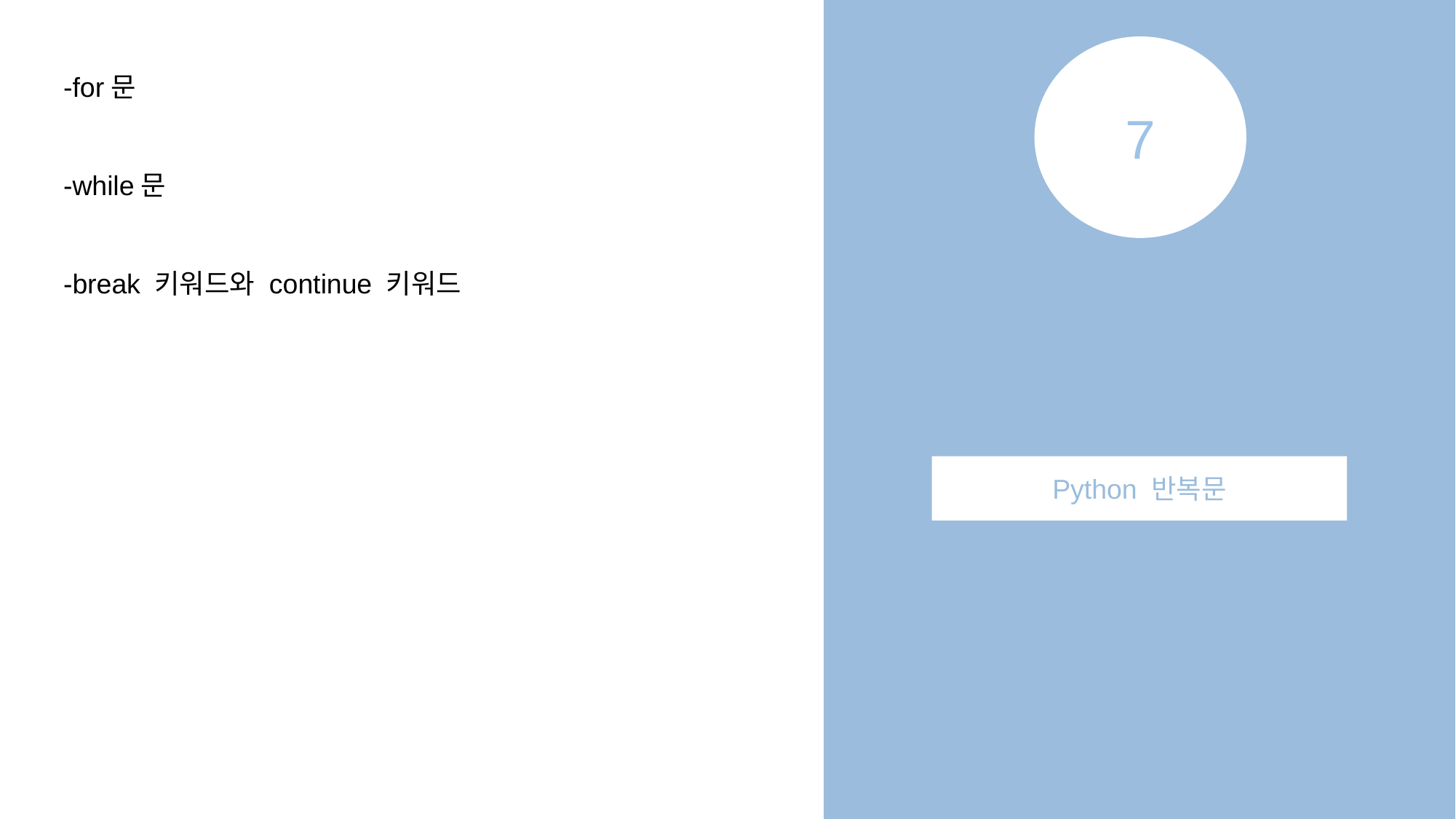

7
Python 반복문

-for문

-while문

-break 키워드와 continue 키워드